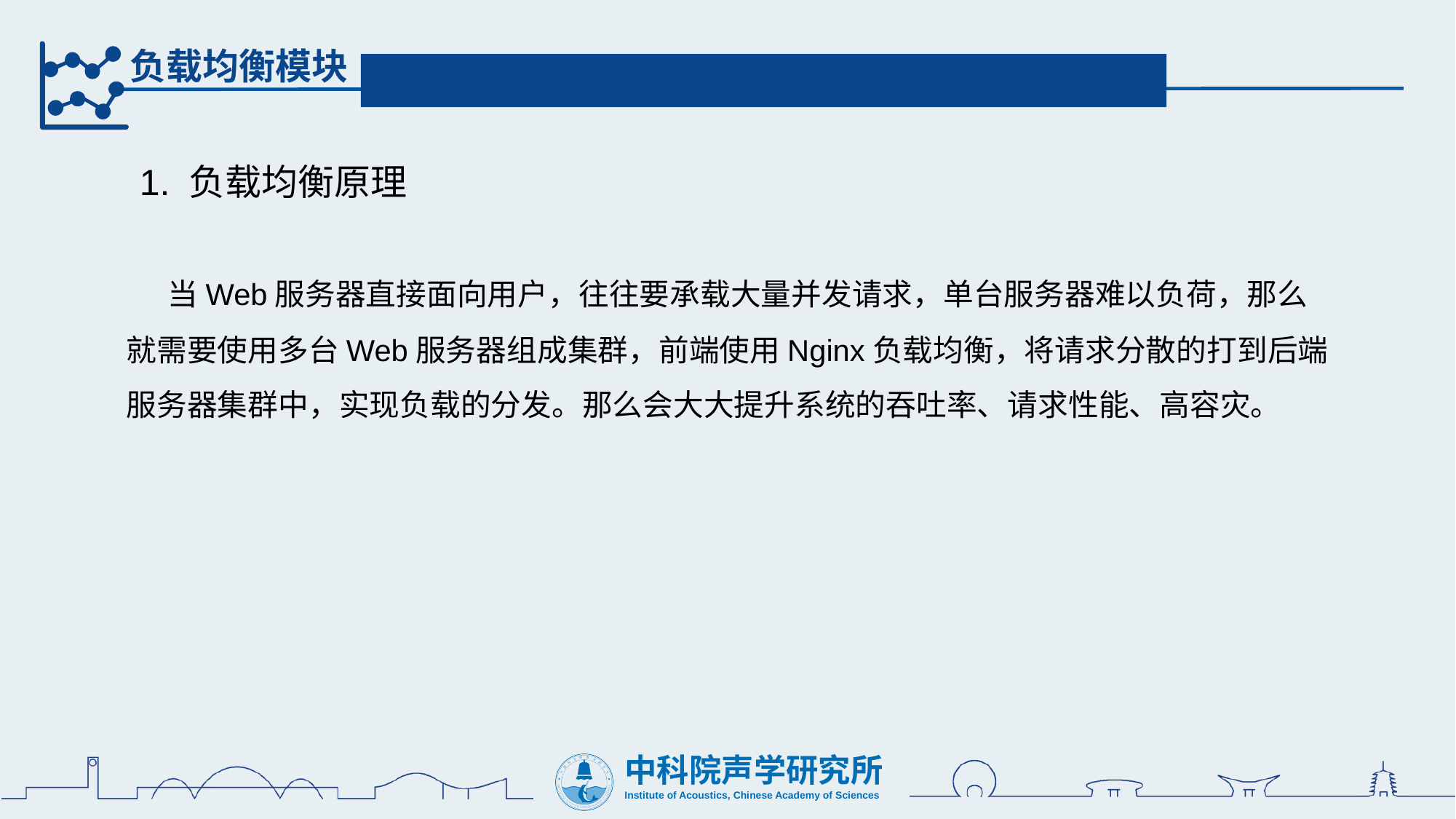

负载均衡模块

1. 负载均衡原理
    当Web服务器直接面向用户，往往要承载大量并发请求，单台服务器难以负荷，那么就需要使用多台Web服务器组成集群，前端使用Nginx负载均衡，将请求分散的打到后端服务器集群中，实现负载的分发。那么会大大提升系统的吞吐率、请求性能、高容灾。